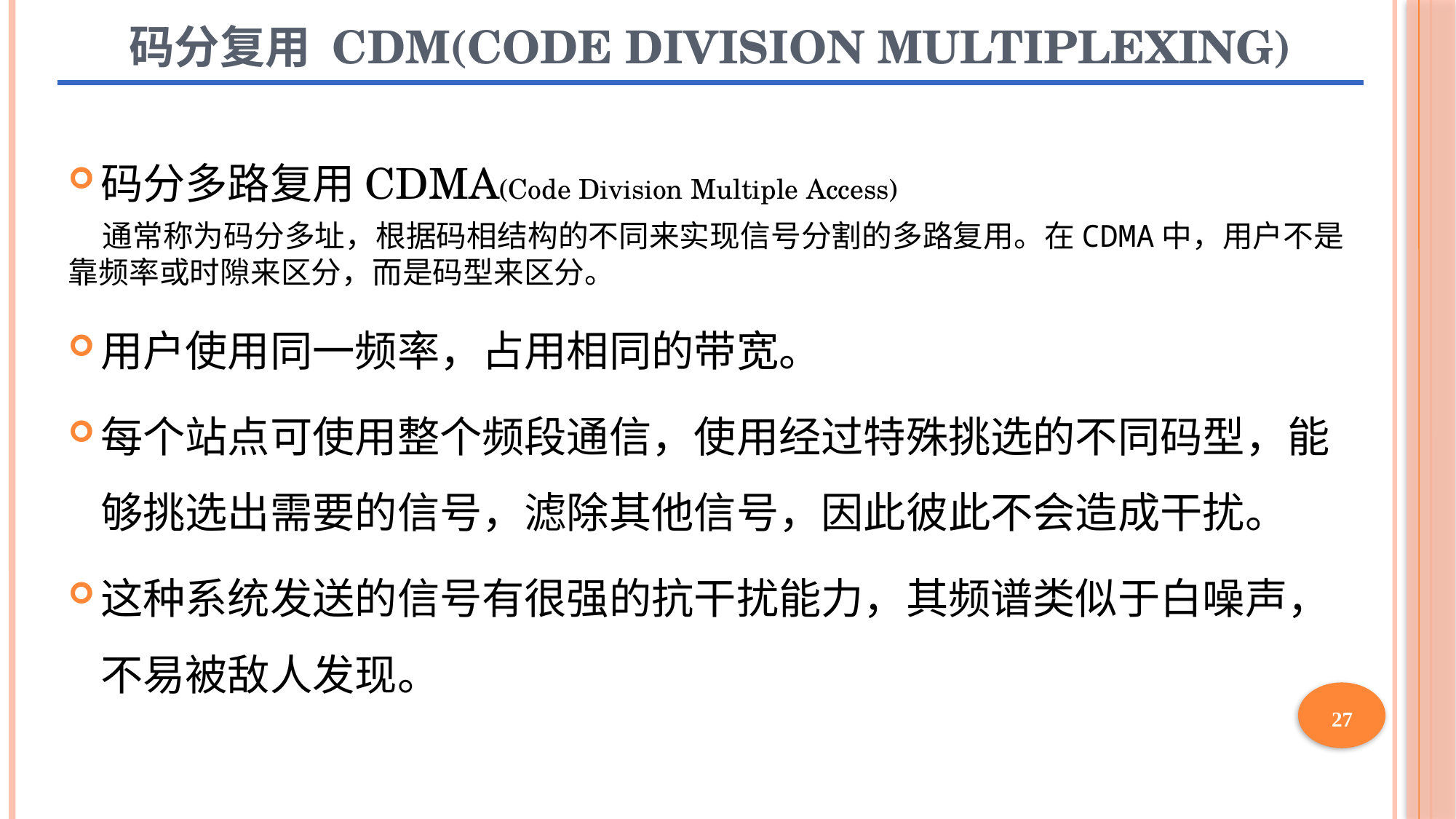

码分复用 CDM(Code Division Multiplexing)
码分多路复用CDMA(Code Division Multiple Access)
    通常称为码分多址，根据码相结构的不同来实现信号分割的多路复用。在CDMA中，用户不是靠频率或时隙来区分，而是码型来区分。
用户使用同一频率，占用相同的带宽。
每个站点可使用整个频段通信，使用经过特殊挑选的不同码型，能够挑选出需要的信号，滤除其他信号，因此彼此不会造成干扰。
这种系统发送的信号有很强的抗干扰能力，其频谱类似于白噪声，不易被敌人发现。

27